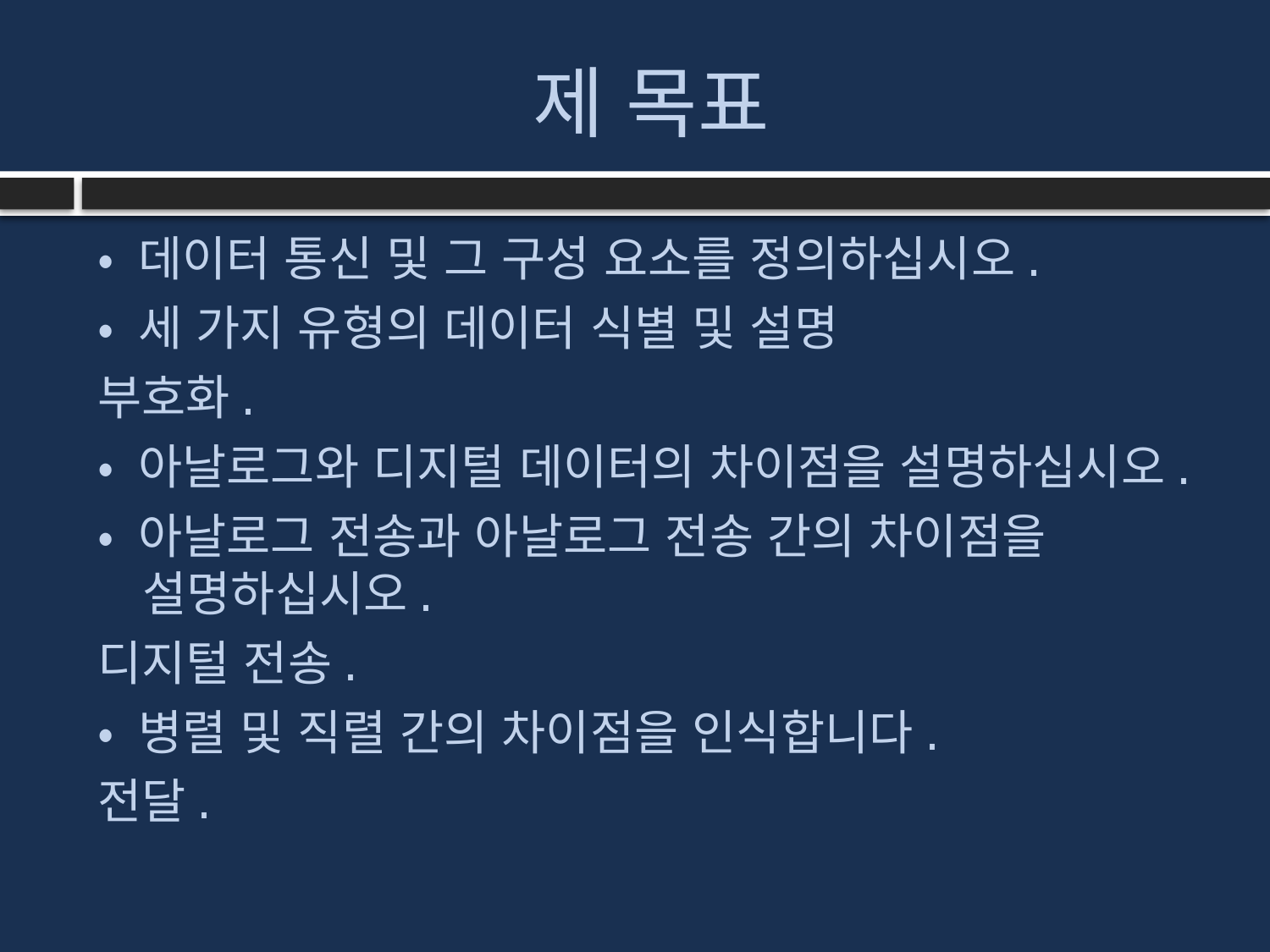

# 제 목표
• 데이터 통신 및 그 구성 요소를 정의하십시오.
• 세 가지 유형의 데이터 식별 및 설명
부호화.
• 아날로그와 디지털 데이터의 차이점을 설명하십시오.
• 아날로그 전송과 아날로그 전송 간의 차이점을 설명하십시오.
디지털 전송.
• 병렬 및 직렬 간의 차이점을 인식합니다.
전달.